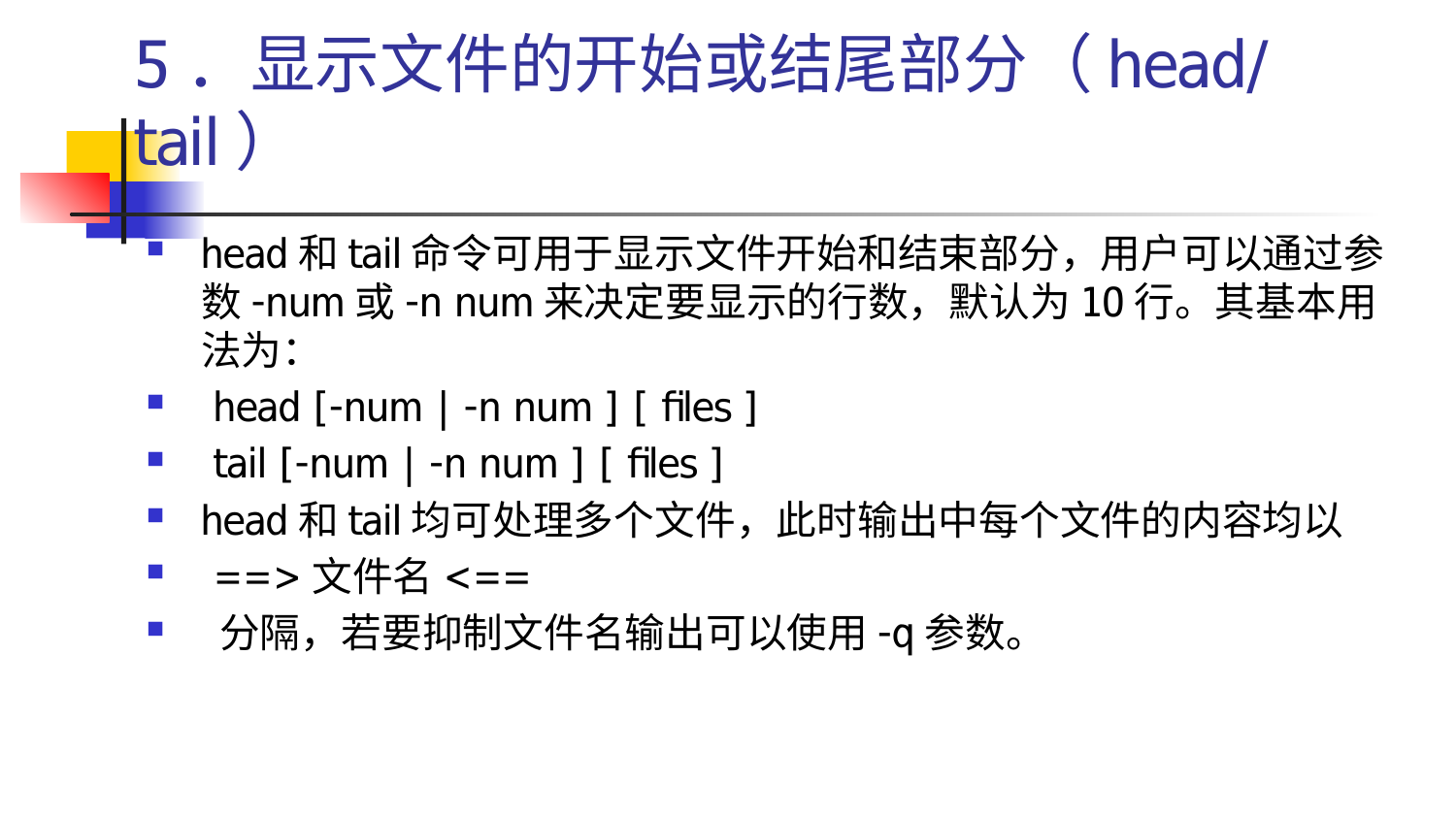

# 5．显示文件的开始或结尾部分（head/tail）
head和tail命令可用于显示文件开始和结束部分，用户可以通过参数-num或-n num来决定要显示的行数，默认为10行。其基本用法为：
 head [-num | -n num ] [ files ]
 tail [-num | -n num ] [ files ]
head和tail均可处理多个文件，此时输出中每个文件的内容均以
 ==>文件名<==
 分隔，若要抑制文件名输出可以使用-q参数。